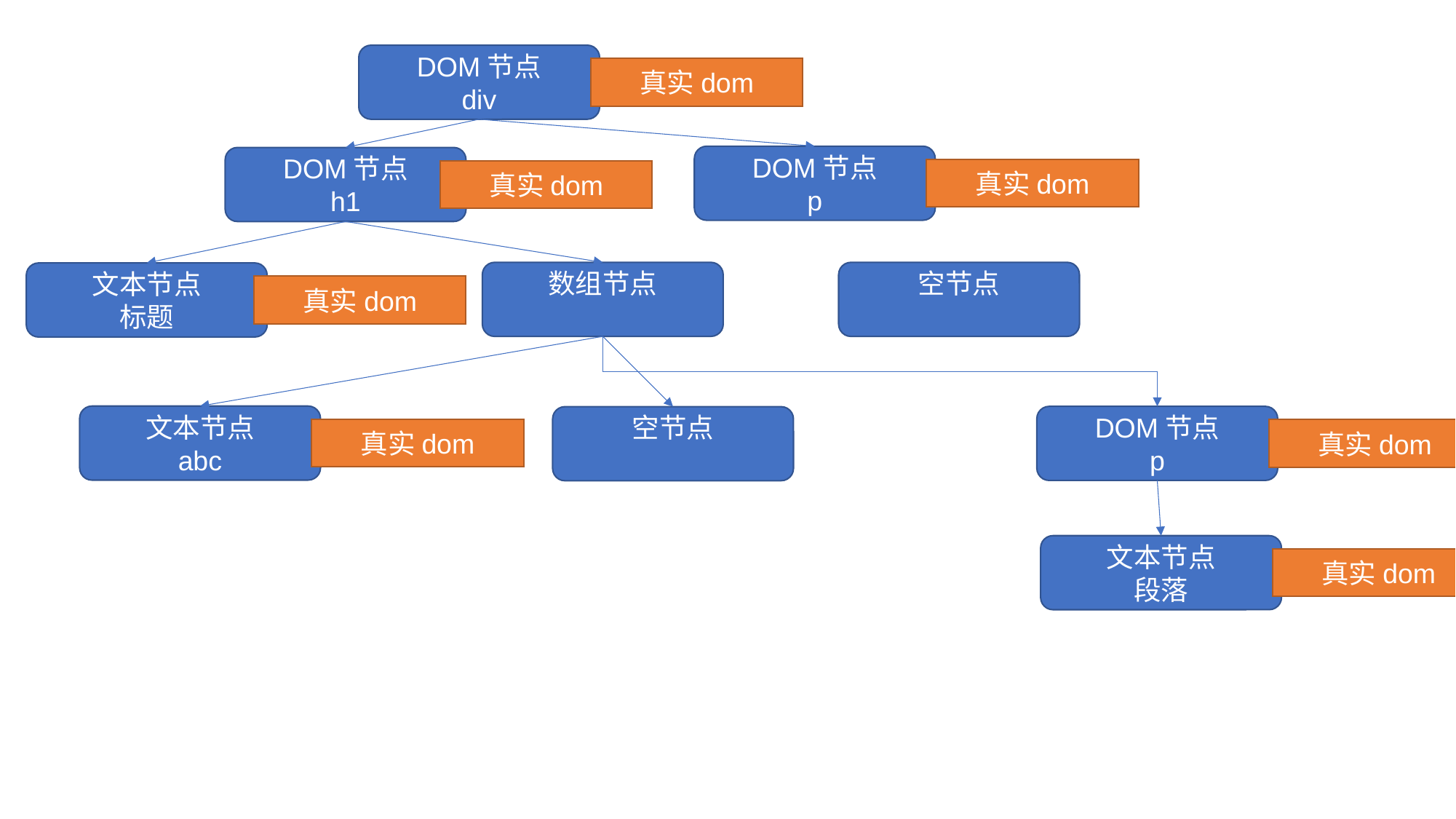

DOM节点
div
真实dom
DOM节点
p
DOM节点
h1
真实dom
真实dom
数组节点

空节点

文本节点
标题
真实dom
文本节点
abc
DOM节点
p
空节点

真实dom
真实dom
文本节点
段落
真实dom